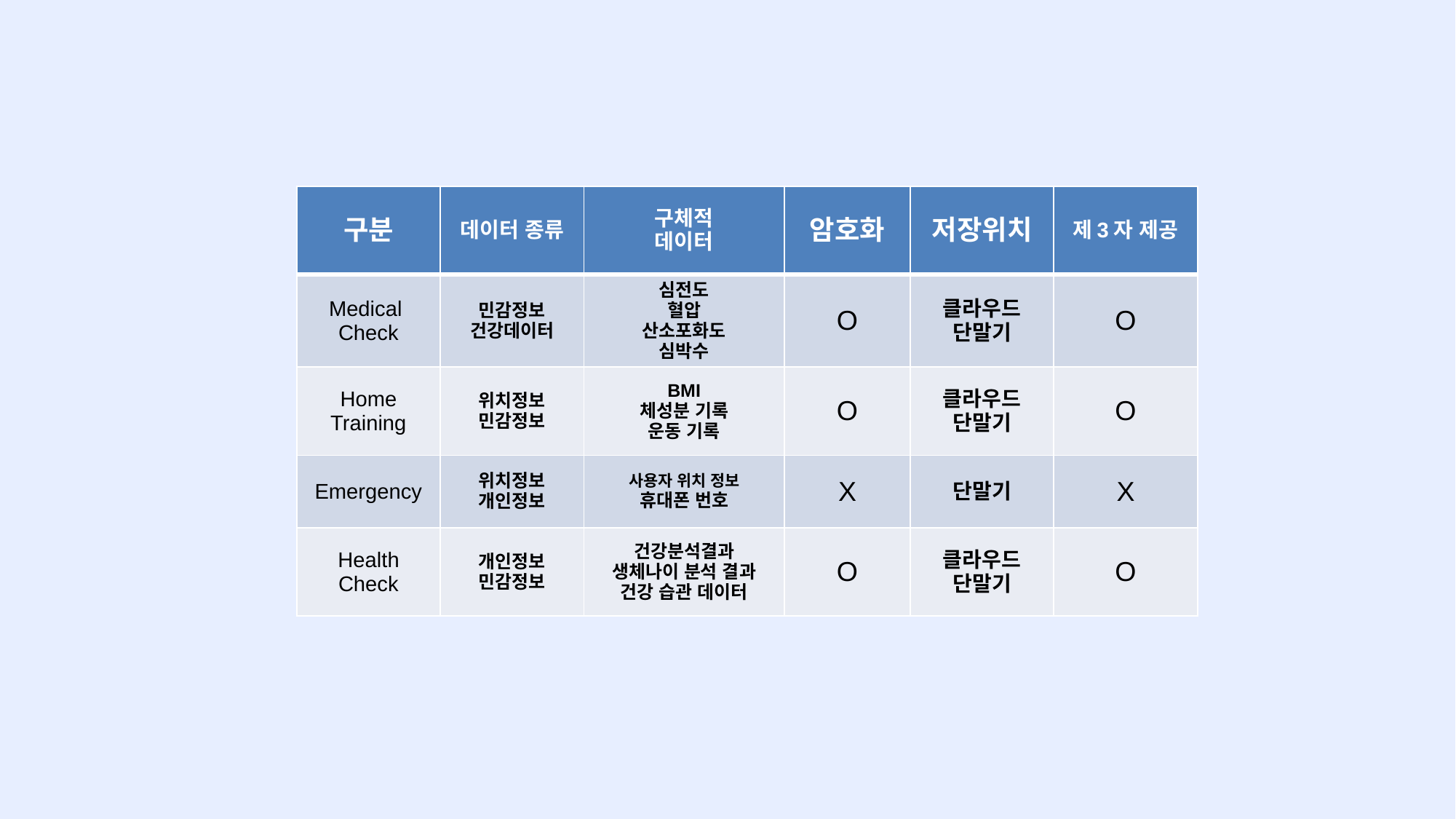

| 구분 | 데이터 종류 | 구체적 데이터 | 암호화 | 저장위치 | 제3자 제공 |
| --- | --- | --- | --- | --- | --- |
| Medical Check | 민감정보 건강데이터 | 심전도 혈압 산소포화도 심박수 | O | 클라우드 단말기 | O |
| Home Training | 위치정보 민감정보 | BMI 체성분 기록 운동 기록 | O | 클라우드 단말기 | O |
| Emergency | 위치정보 개인정보 | 사용자 위치 정보 휴대폰 번호 | X | 단말기 | X |
| Health Check | 개인정보 민감정보 | 건강분석결과 생체나이 분석 결과 건강 습관 데이터 | O | 클라우드 단말기 | O |